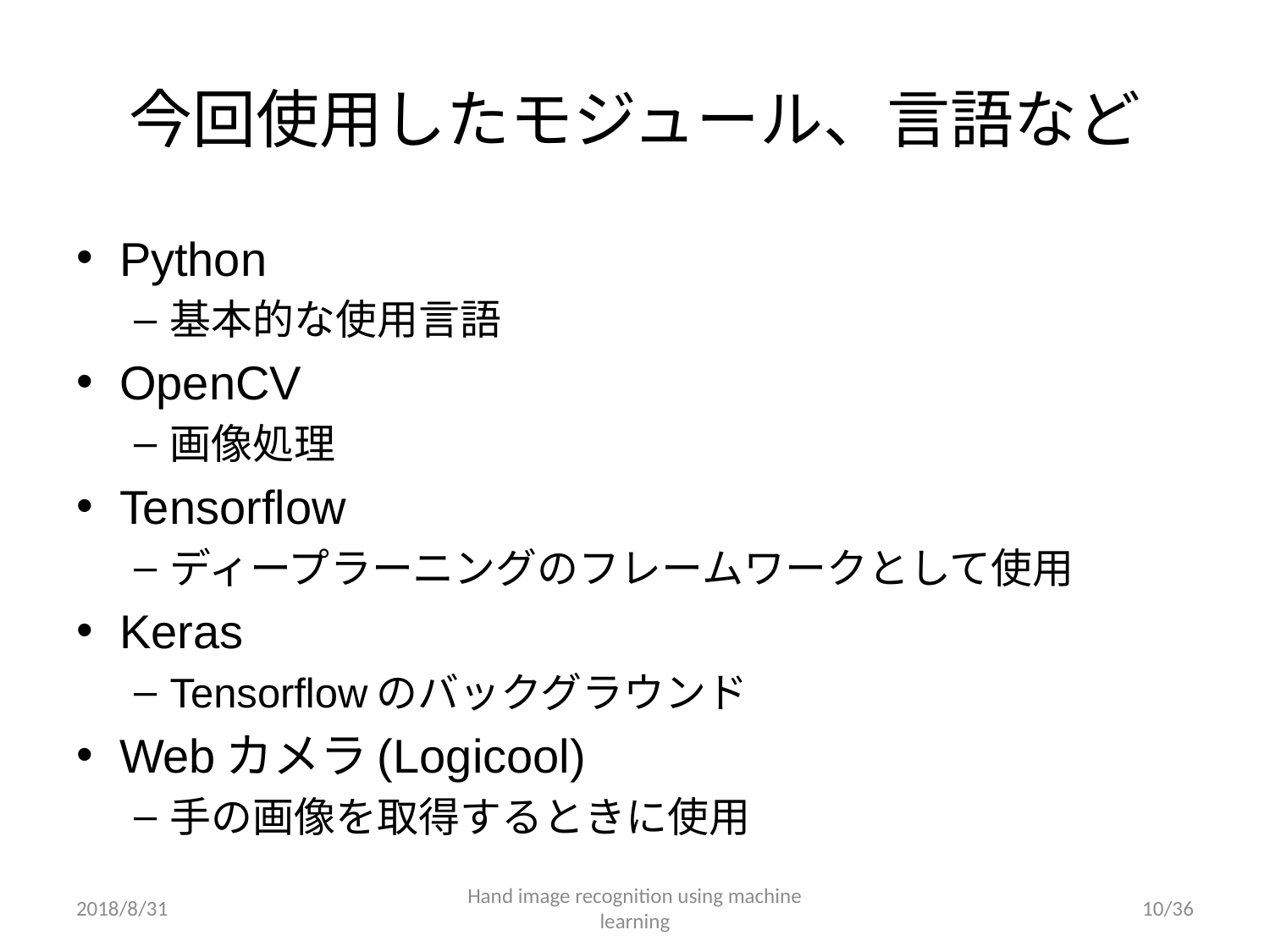

# 今回使用したモジュール、言語など
Python
基本的な使用言語
OpenCV
画像処理
Tensorflow
ディープラーニングのフレームワークとして使用
Keras
Tensorflowのバックグラウンド
Webカメラ(Logicool)
手の画像を取得するときに使用
2018/8/31
Hand image recognition using machine learning
10/36